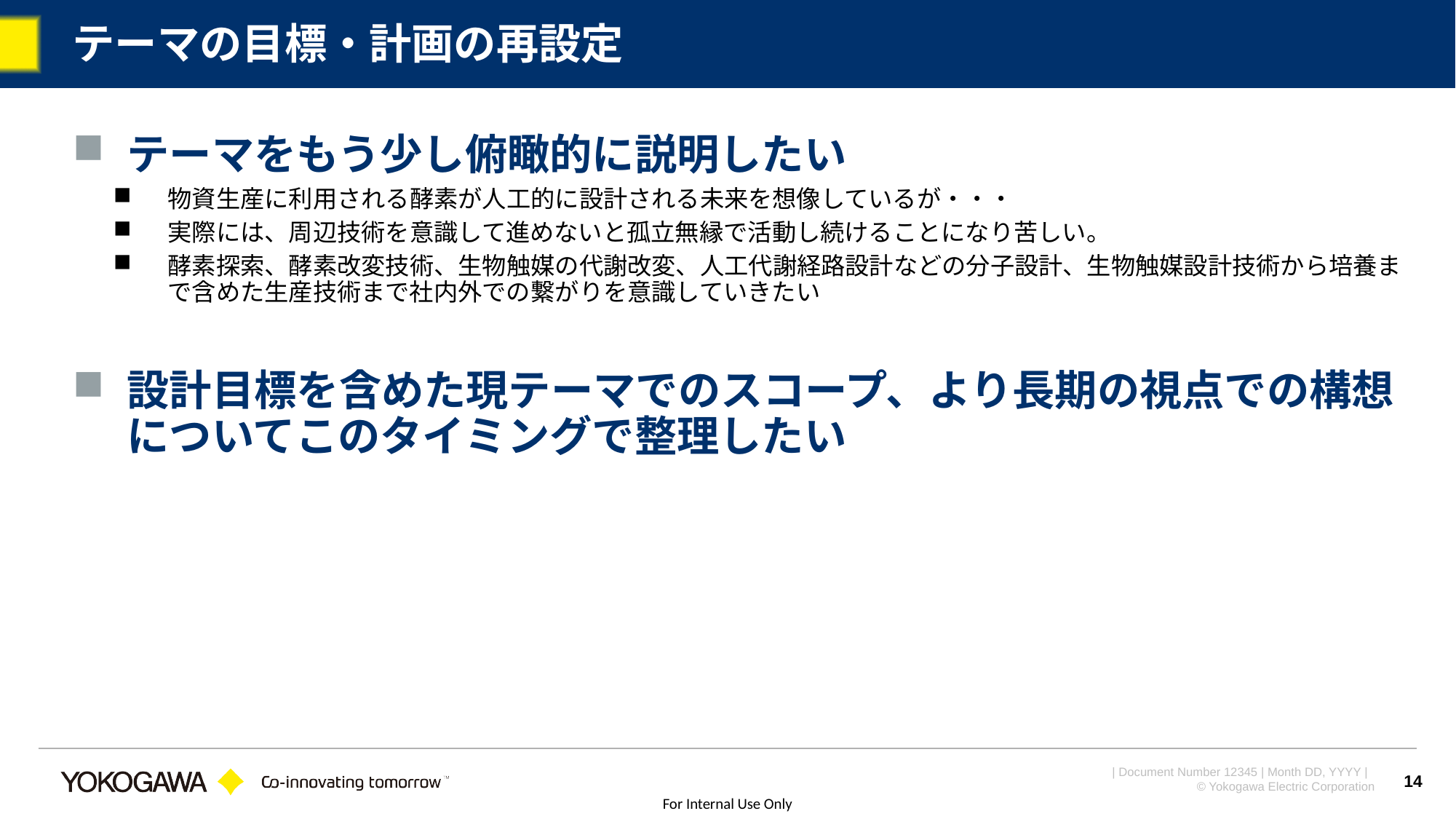

# テーマの目標・計画の再設定
テーマをもう少し俯瞰的に説明したい
物資生産に利用される酵素が人工的に設計される未来を想像しているが・・・
実際には、周辺技術を意識して進めないと孤立無縁で活動し続けることになり苦しい。
酵素探索、酵素改変技術、生物触媒の代謝改変、人工代謝経路設計などの分子設計、生物触媒設計技術から培養まで含めた生産技術まで社内外での繋がりを意識していきたい

設計目標を含めた現テーマでのスコープ、より長期の視点での構想についてこのタイミングで整理したい
14